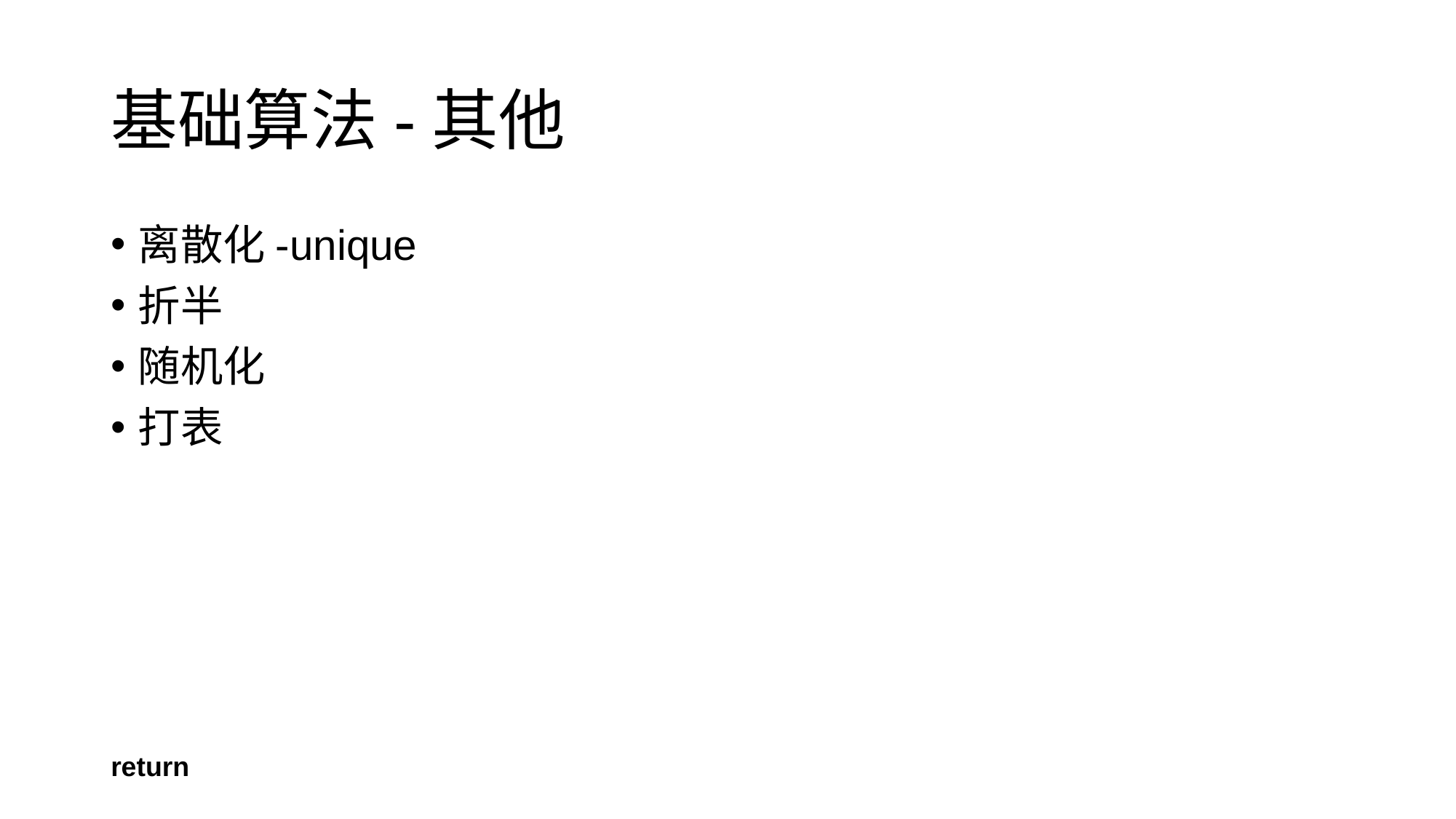

# 基础算法-其他
离散化-unique
折半
随机化
打表

return